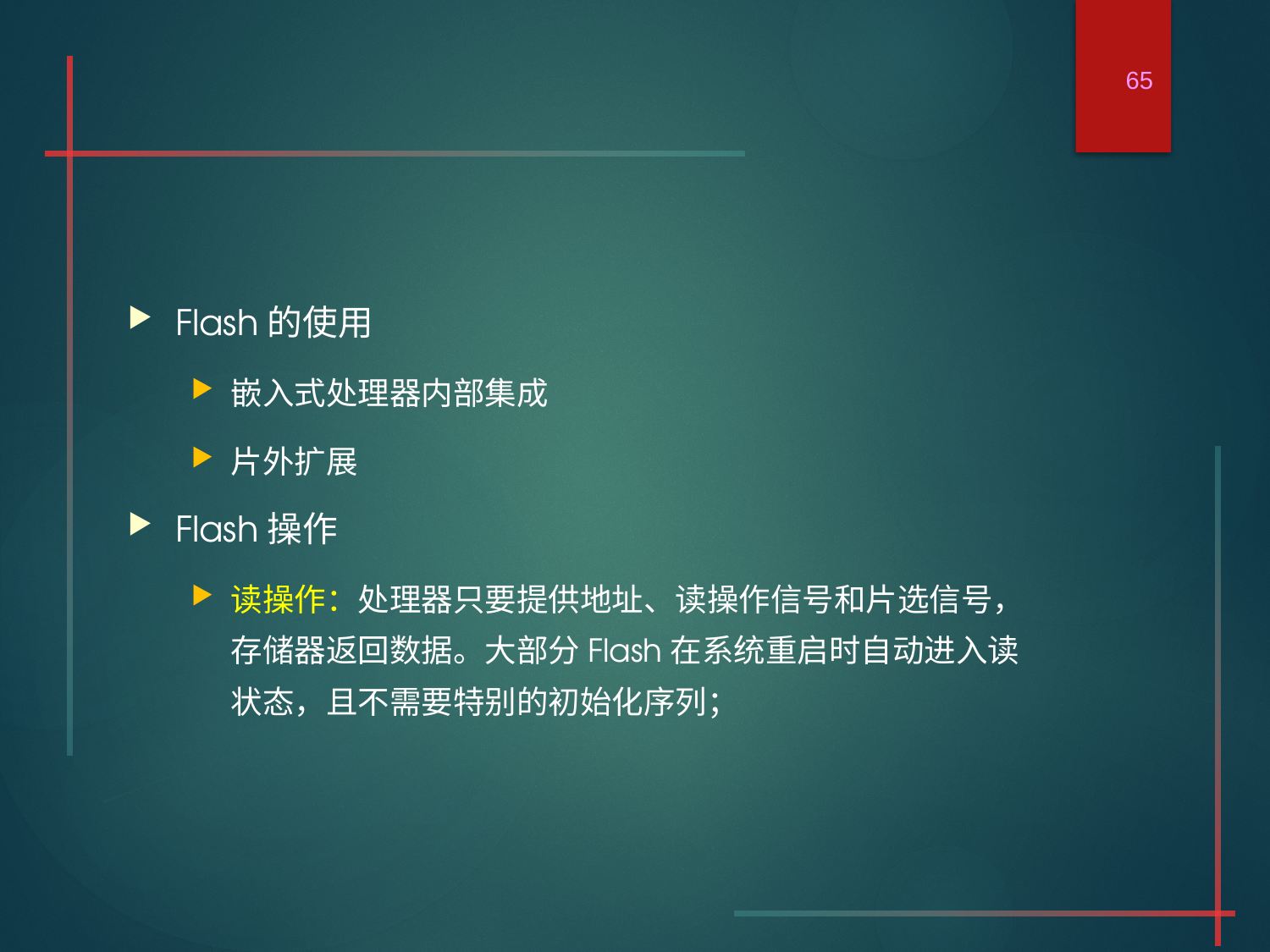

65
#
Flash的使用
嵌入式处理器内部集成
片外扩展
Flash操作
读操作：处理器只要提供地址、读操作信号和片选信号，存储器返回数据。大部分Flash在系统重启时自动进入读状态，且不需要特别的初始化序列；